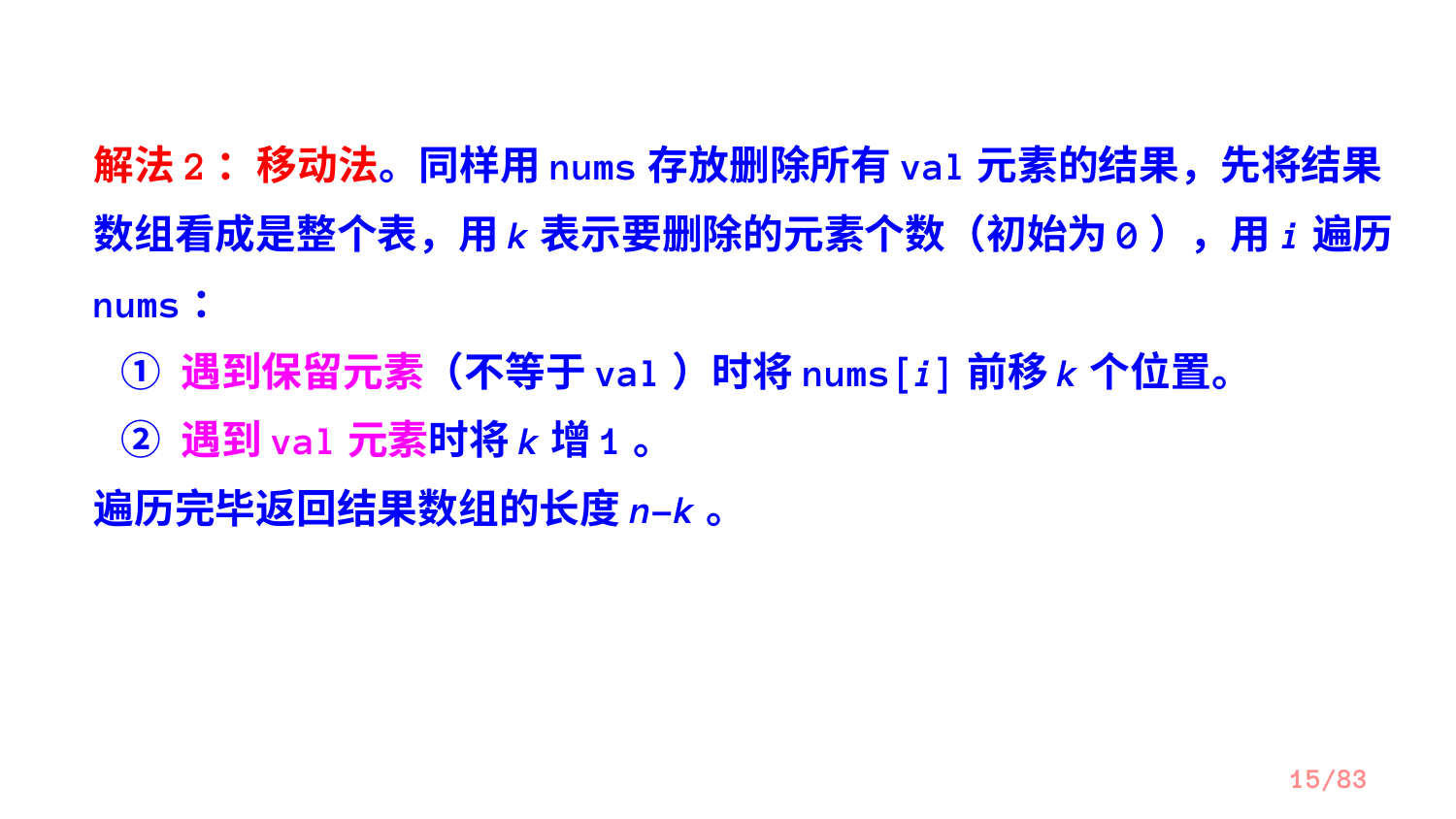

解法2：移动法。同样用nums存放删除所有val元素的结果，先将结果数组看成是整个表，用k表示要删除的元素个数（初始为0），用i遍历nums：
   ① 遇到保留元素（不等于val）时将nums[i]前移k个位置。
   ② 遇到val元素时将k增1。
遍历完毕返回结果数组的长度n-k。
15/83